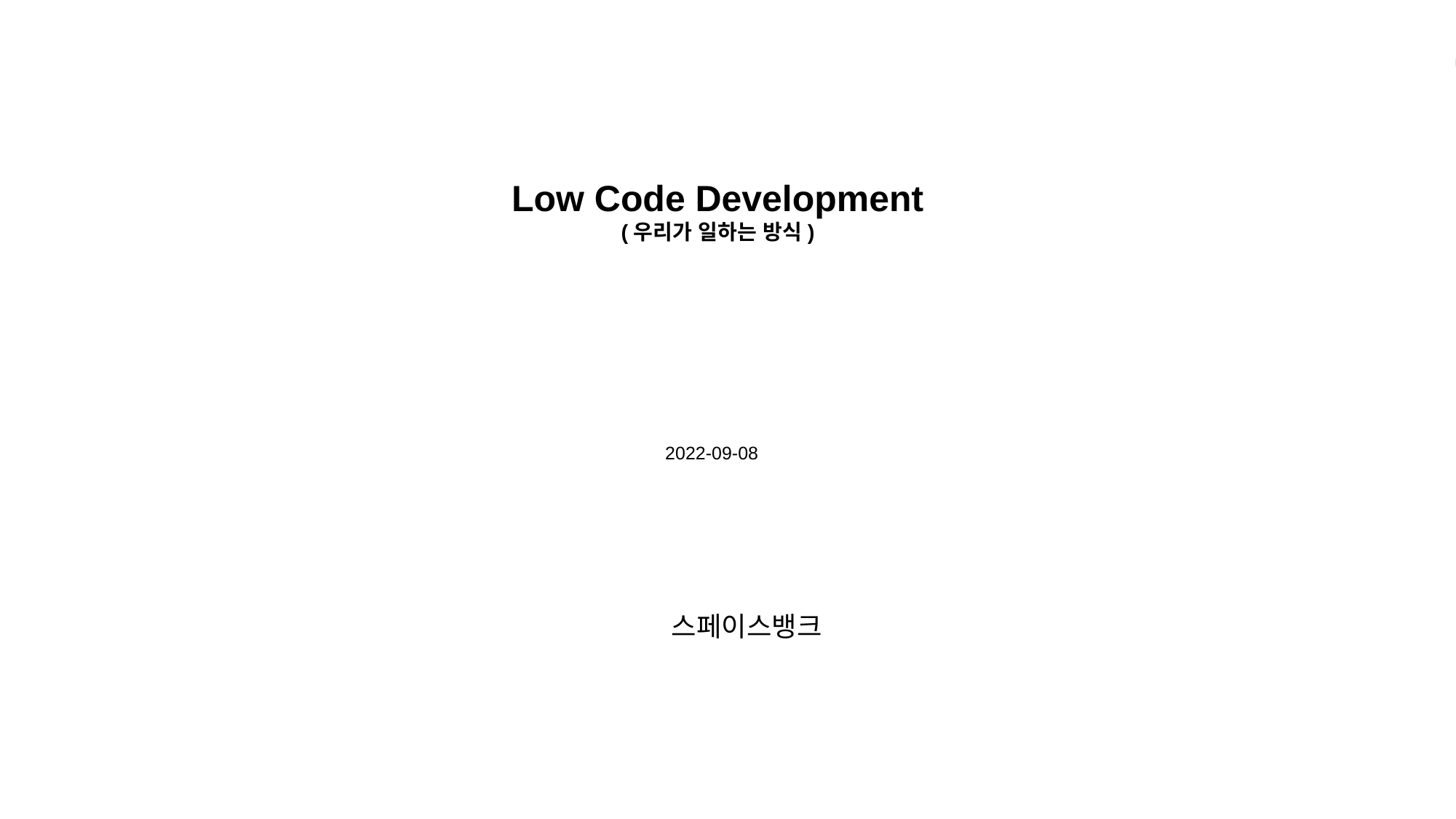

Low Code Development
(우리가 일하는 방식)
2022-09-08
스페이스뱅크